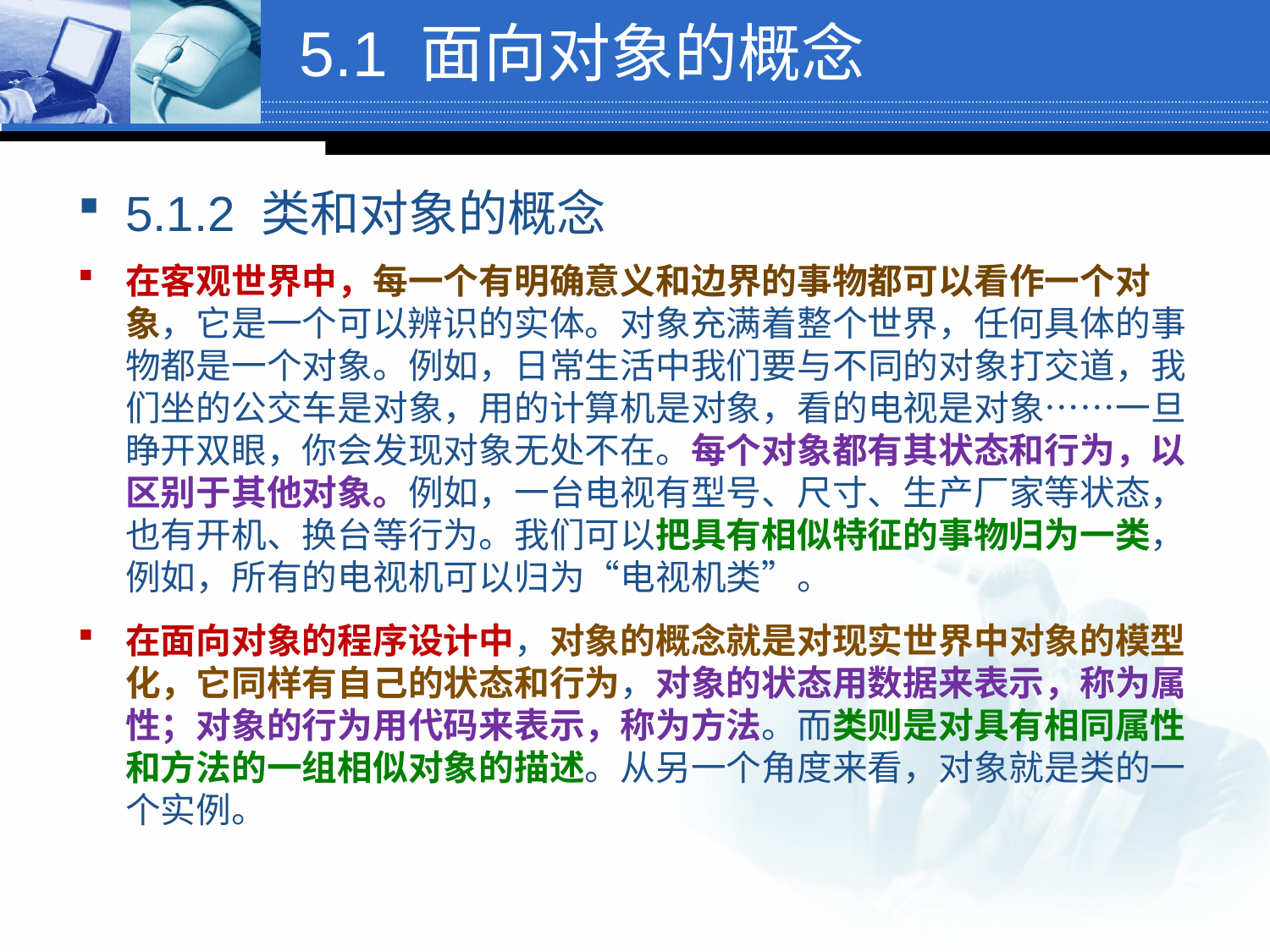

# 5.1 面向对象的概念
5.1.2 类和对象的概念
在客观世界中，每一个有明确意义和边界的事物都可以看作一个对象，它是一个可以辨识的实体。对象充满着整个世界，任何具体的事物都是一个对象。例如，日常生活中我们要与不同的对象打交道，我们坐的公交车是对象，用的计算机是对象，看的电视是对象……一旦睁开双眼，你会发现对象无处不在。每个对象都有其状态和行为，以区别于其他对象。例如，一台电视有型号、尺寸、生产厂家等状态，也有开机、换台等行为。我们可以把具有相似特征的事物归为一类，例如，所有的电视机可以归为“电视机类”。
在面向对象的程序设计中，对象的概念就是对现实世界中对象的模型化，它同样有自己的状态和行为，对象的状态用数据来表示，称为属性；对象的行为用代码来表示，称为方法。而类则是对具有相同属性和方法的一组相似对象的描述。从另一个角度来看，对象就是类的一个实例。